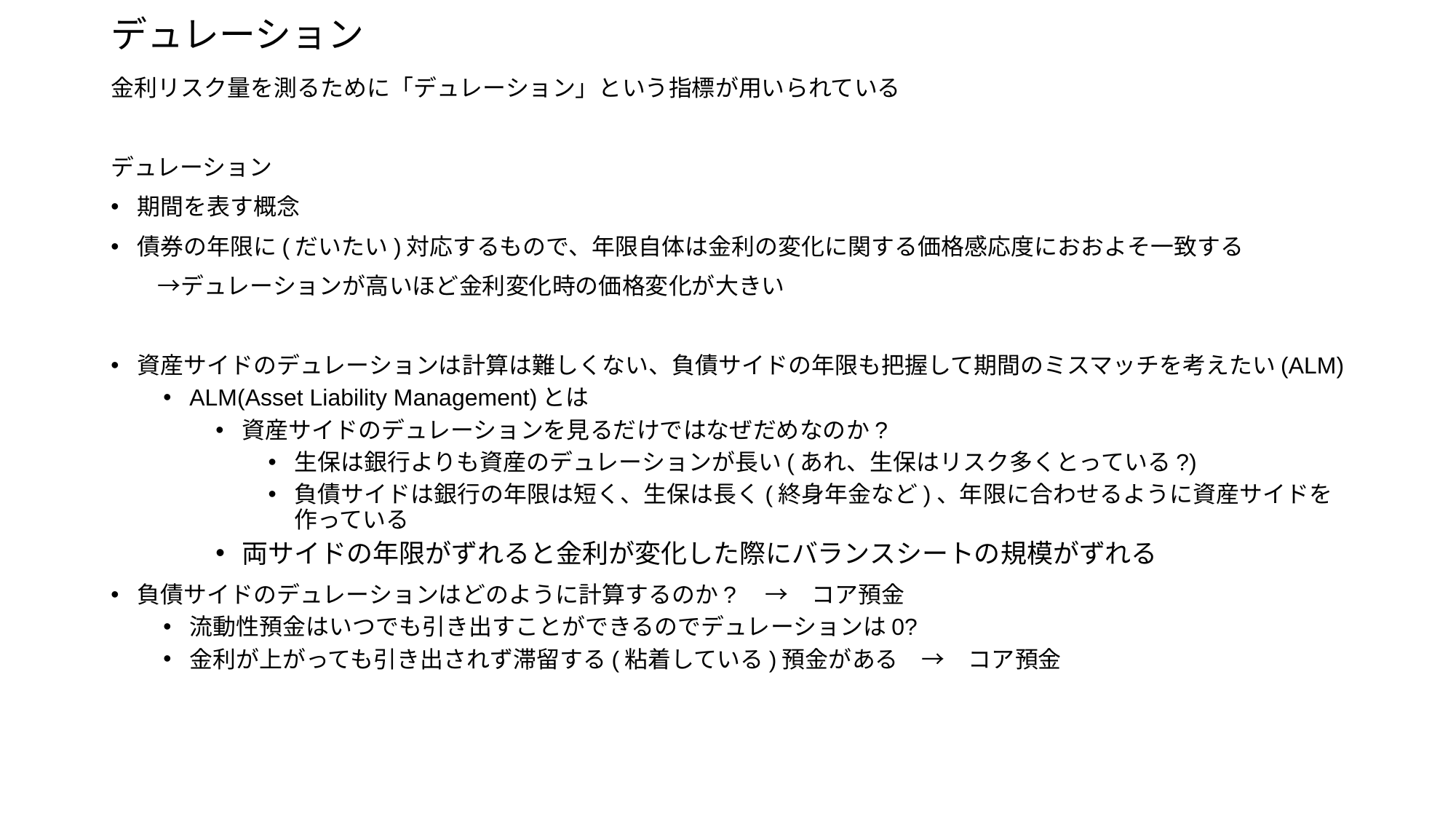

# デュレーション
金利リスク量を測るために「デュレーション」という指標が用いられている

デュレーション
期間を表す概念
債券の年限に(だいたい)対応するもので、年限自体は金利の変化に関する価格感応度におおよそ一致する
　　→デュレーションが高いほど金利変化時の価格変化が大きい

資産サイドのデュレーションは計算は難しくない、負債サイドの年限も把握して期間のミスマッチを考えたい(ALM)
ALM(Asset Liability Management)とは
資産サイドのデュレーションを見るだけではなぜだめなのか?
生保は銀行よりも資産のデュレーションが長い(あれ、生保はリスク多くとっている?)
負債サイドは銀行の年限は短く、生保は長く(終身年金など)、年限に合わせるように資産サイドを作っている
両サイドの年限がずれると金利が変化した際にバランスシートの規模がずれる
負債サイドのデュレーションはどのように計算するのか?　→　コア預金
流動性預金はいつでも引き出すことができるのでデュレーションは0?
金利が上がっても引き出されず滞留する(粘着している)預金がある　→　コア預金